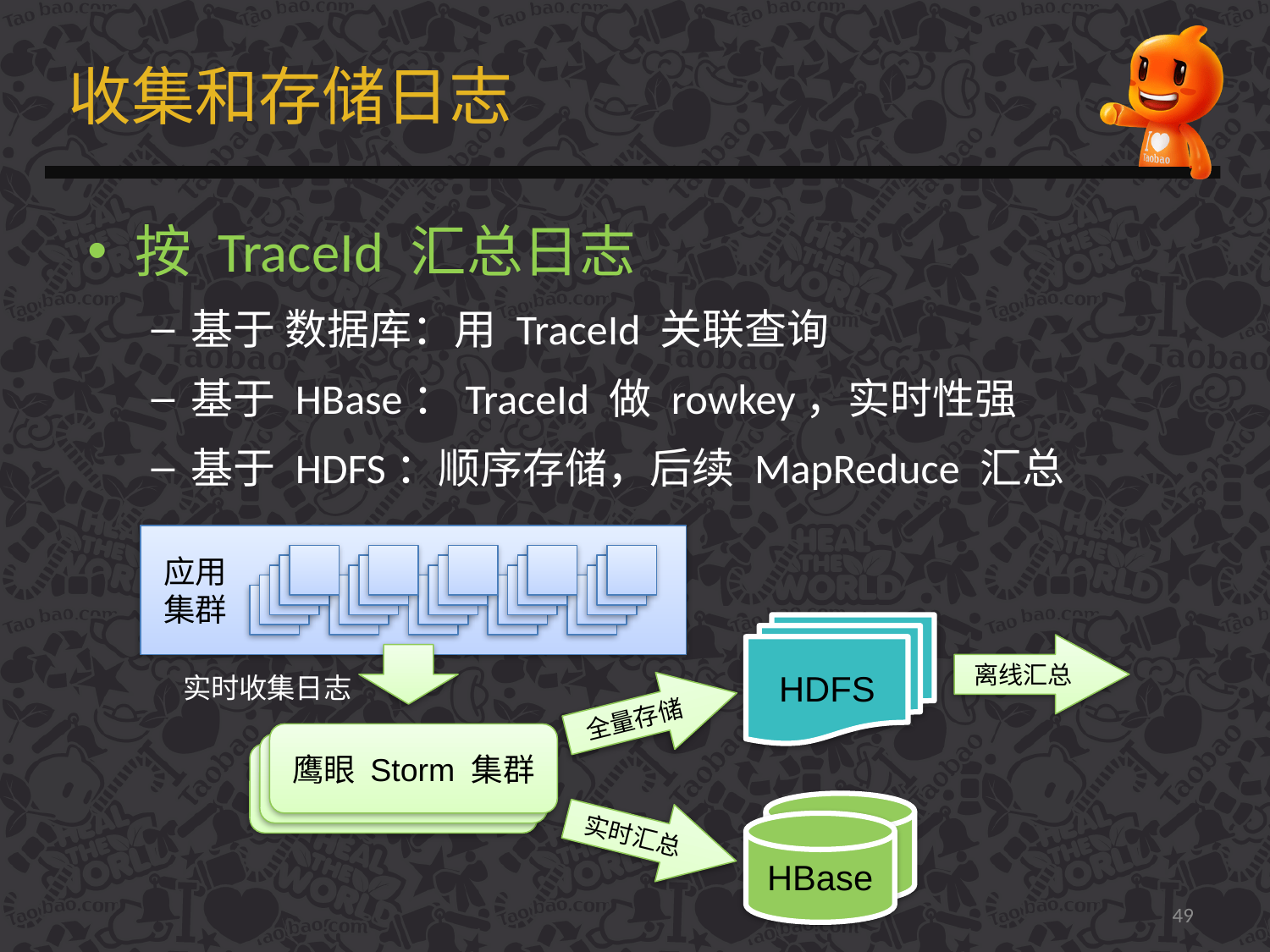

# 收集和存储日志
按 TraceId 汇总日志
基于 数据库：用 TraceId 关联查询
基于 HBase：TraceId 做 rowkey，实时性强
基于 HDFS：顺序存储，后续 MapReduce 汇总

应用集群

HDFS
离线汇总

实时收集日志
全量存储
鹰眼 Storm 集群

HBase
HBase
实时汇总
49